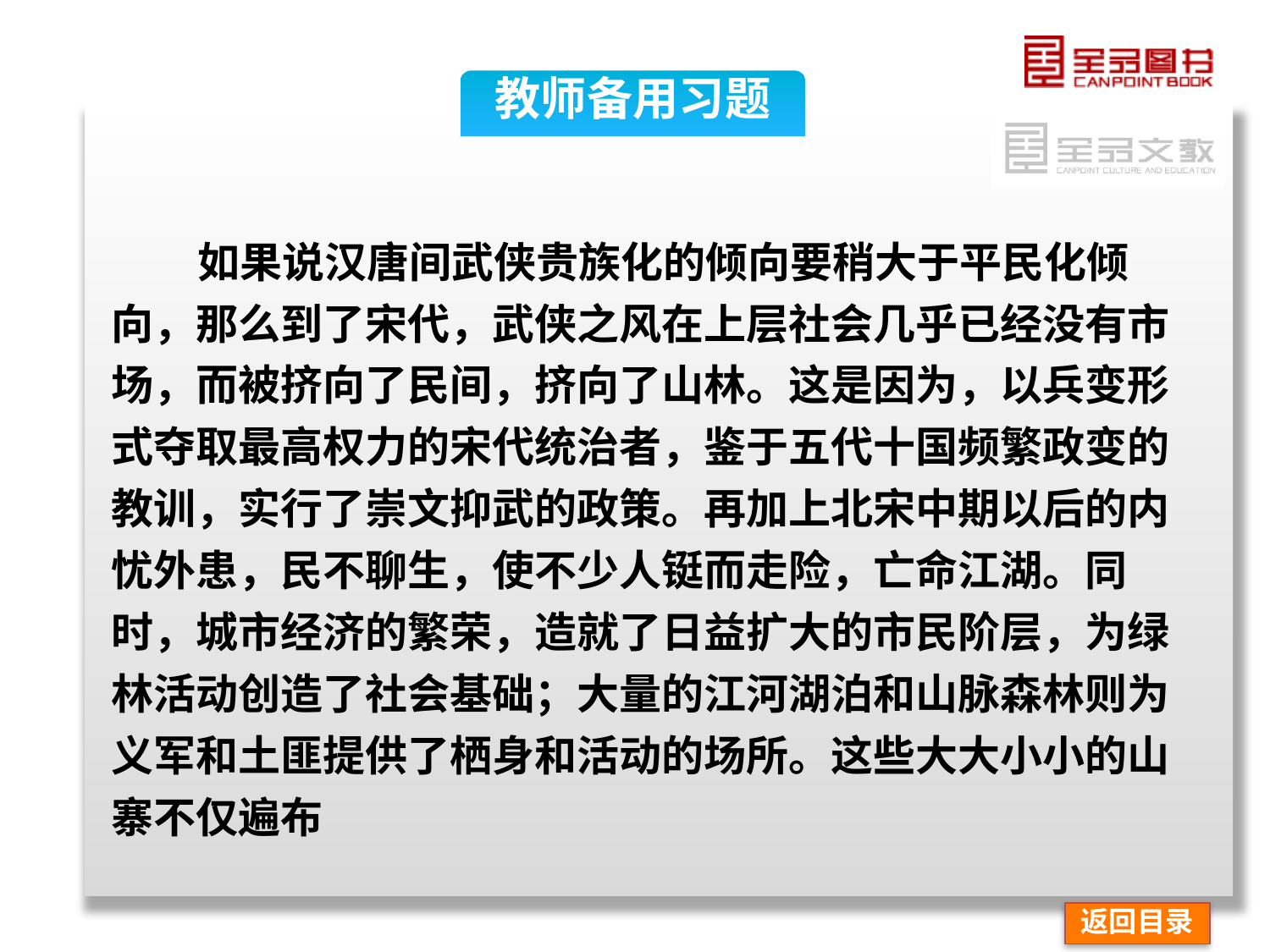

教师备用习题
如果说汉唐间武侠贵族化的倾向要稍大于平民化倾向，那么到了宋代，武侠之风在上层社会几乎已经没有市场，而被挤向了民间，挤向了山林。这是因为，以兵变形式夺取最高权力的宋代统治者，鉴于五代十国频繁政变的教训，实行了崇文抑武的政策。再加上北宋中期以后的内忧外患，民不聊生，使不少人铤而走险，亡命江湖。同时，城市经济的繁荣，造就了日益扩大的市民阶层，为绿林活动创造了社会基础；大量的江河湖泊和山脉森林则为义军和土匪提供了栖身和活动的场所。这些大大小小的山寨不仅遍布
返回目录